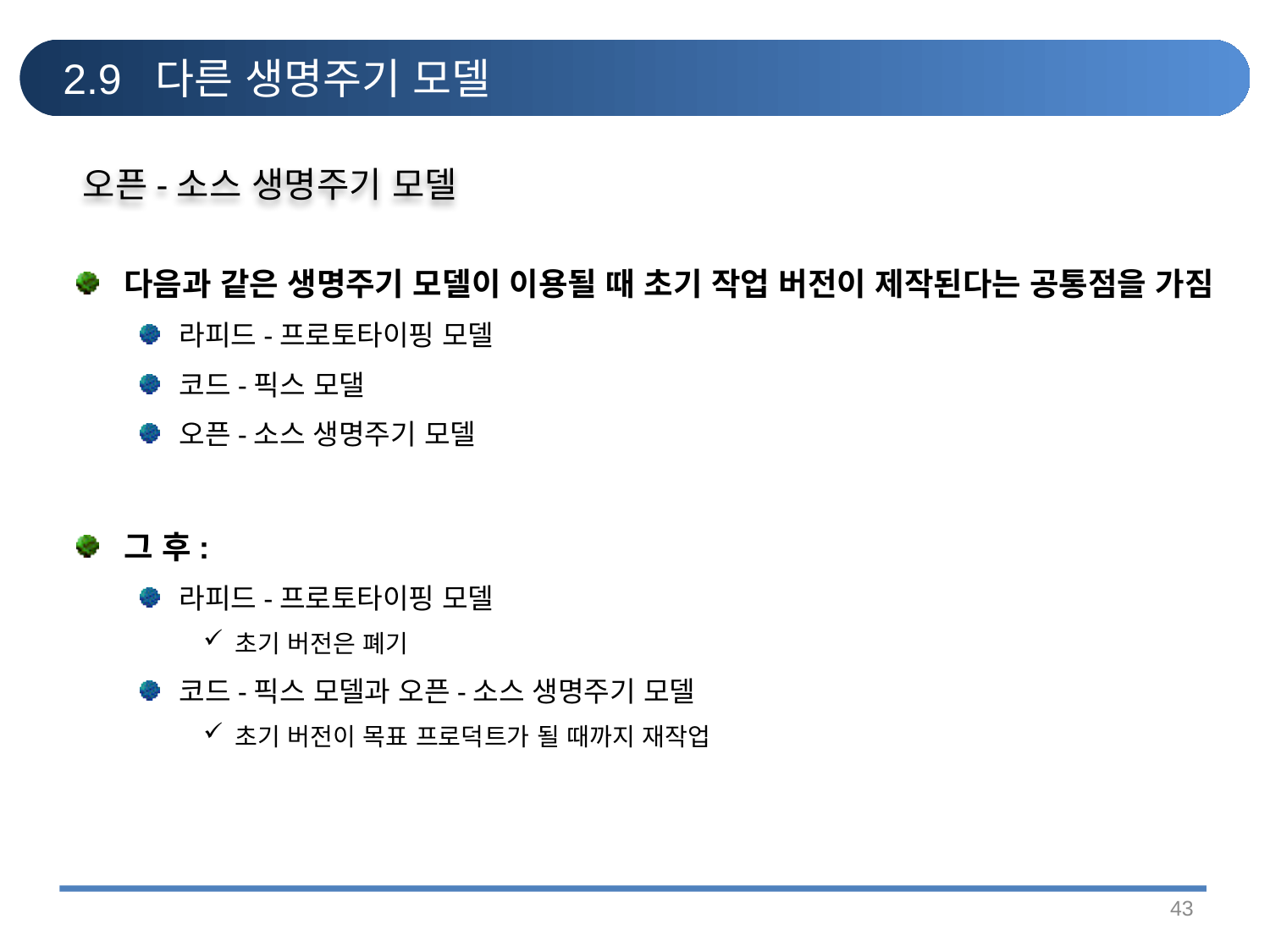

# 2.9  다른 생명주기 모델
오픈-소스 생명주기 모델
다음과 같은 생명주기 모델이 이용될 때 초기 작업 버전이 제작된다는 공통점을 가짐
라피드-프로토타이핑 모델
코드-픽스 모댈
오픈-소스 생명주기 모델

그 후:
라피드-프로토타이핑 모델
초기 버전은 폐기
코드-픽스 모델과 오픈-소스 생명주기 모델
초기 버전이 목표 프로덕트가 될 때까지 재작업
43